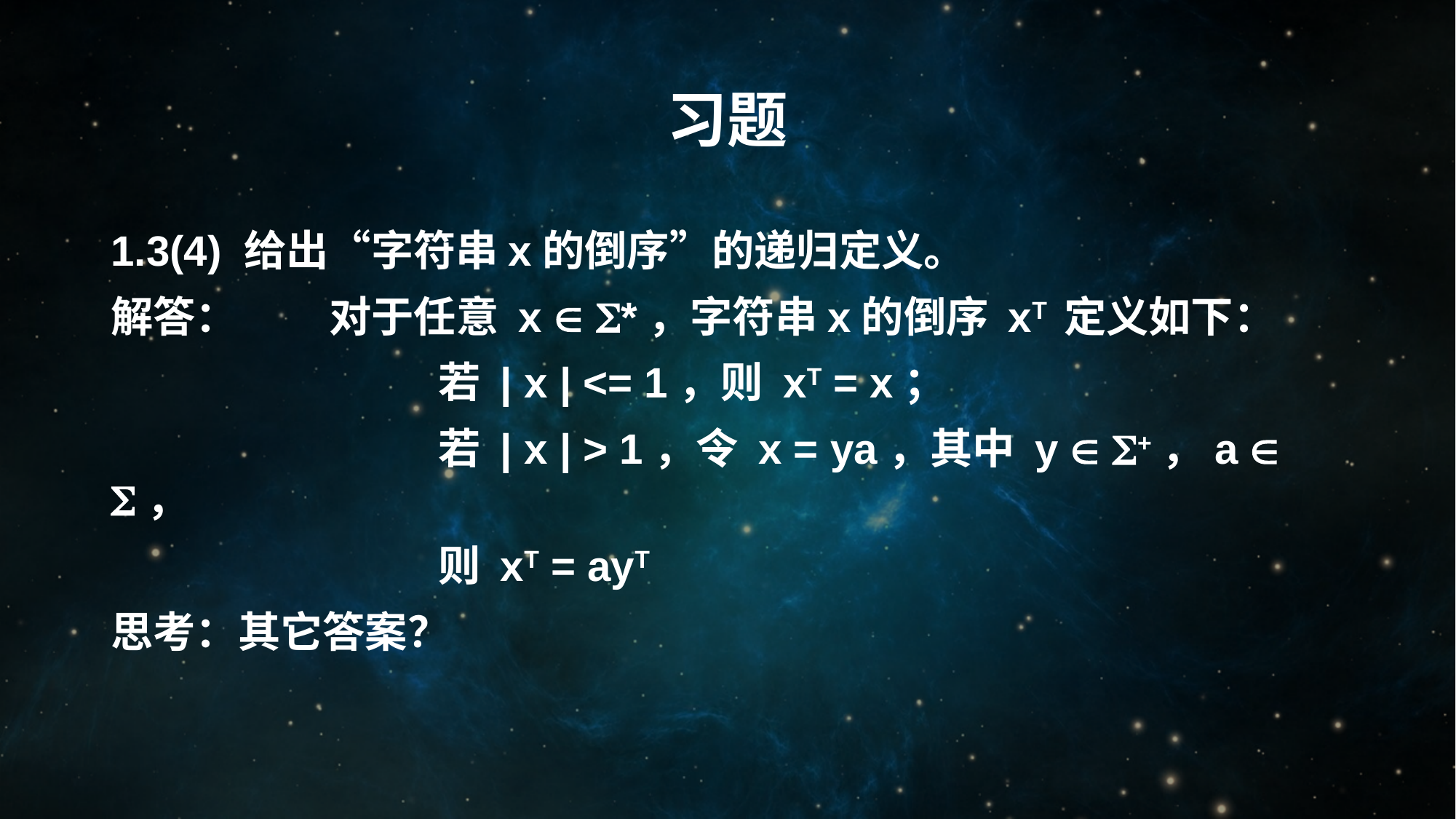

# 习题
1.3(4) 给出“字符串x的倒序”的递归定义。
解答：	对于任意 x ∈ Σ*，字符串x的倒序 xT 定义如下：
			若 | x | <= 1，则 xT = x；
			若 | x | > 1，令 x = ya，其中 y ∈ Σ+，a ∈ Σ，
			则 xT = ayT
思考：其它答案？